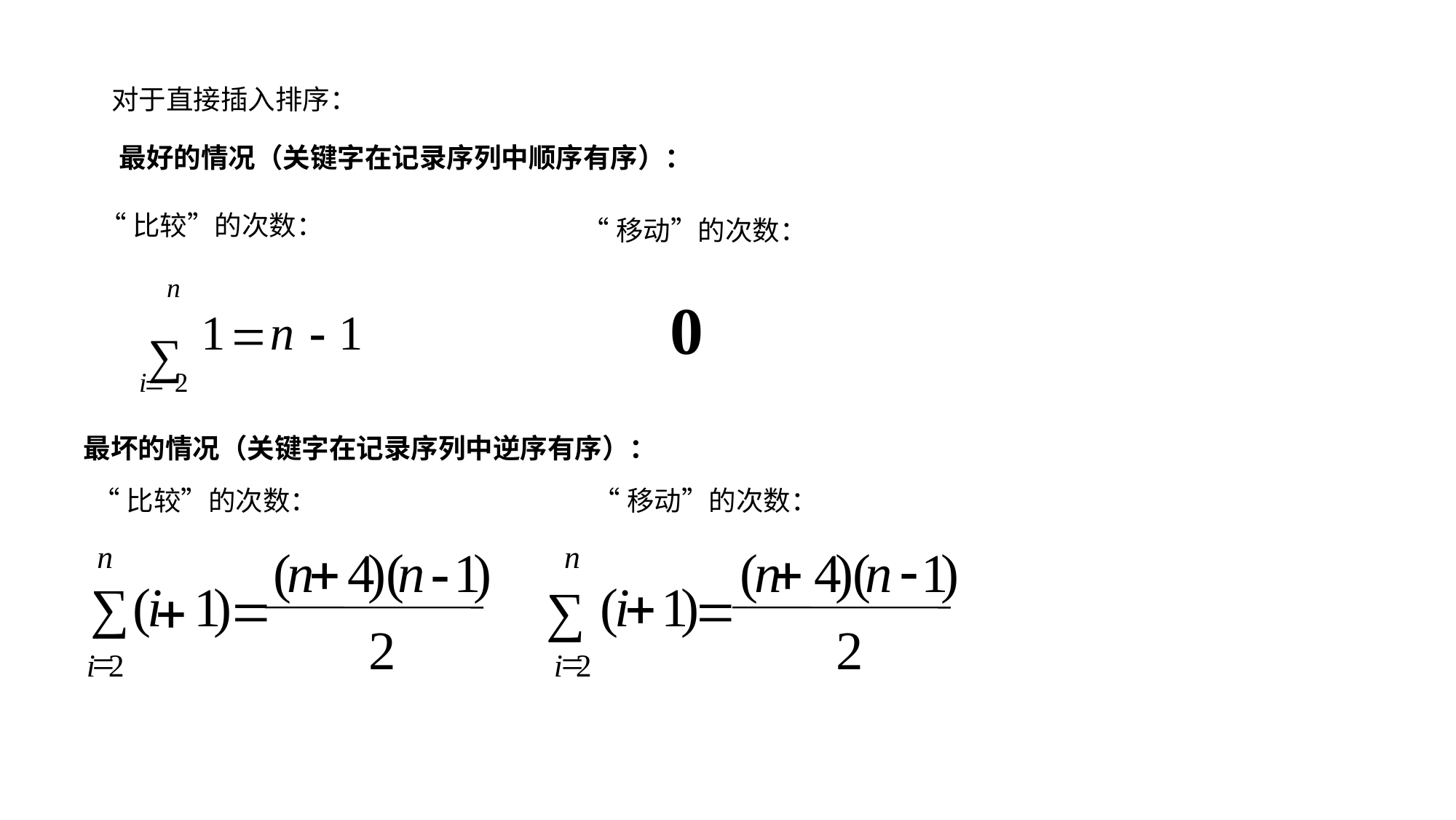

对于直接插入排序：
最好的情况（关键字在记录序列中顺序有序）：
“比较”的次数：
“移动”的次数：
n
1
n
1
=
−
∑
2
i
=
0
最坏的情况（关键字在记录序列中逆序有序）：
“比较”的次数：
“移动”的次数：

n
+
(
n
4
)(
n
1
)
−
(
i
1
)
∑
=
+

2
=
2
i

n
+
−
(
n
4
)(
n
1
)
+
(
i
1
)
=
∑

2
=
2
i